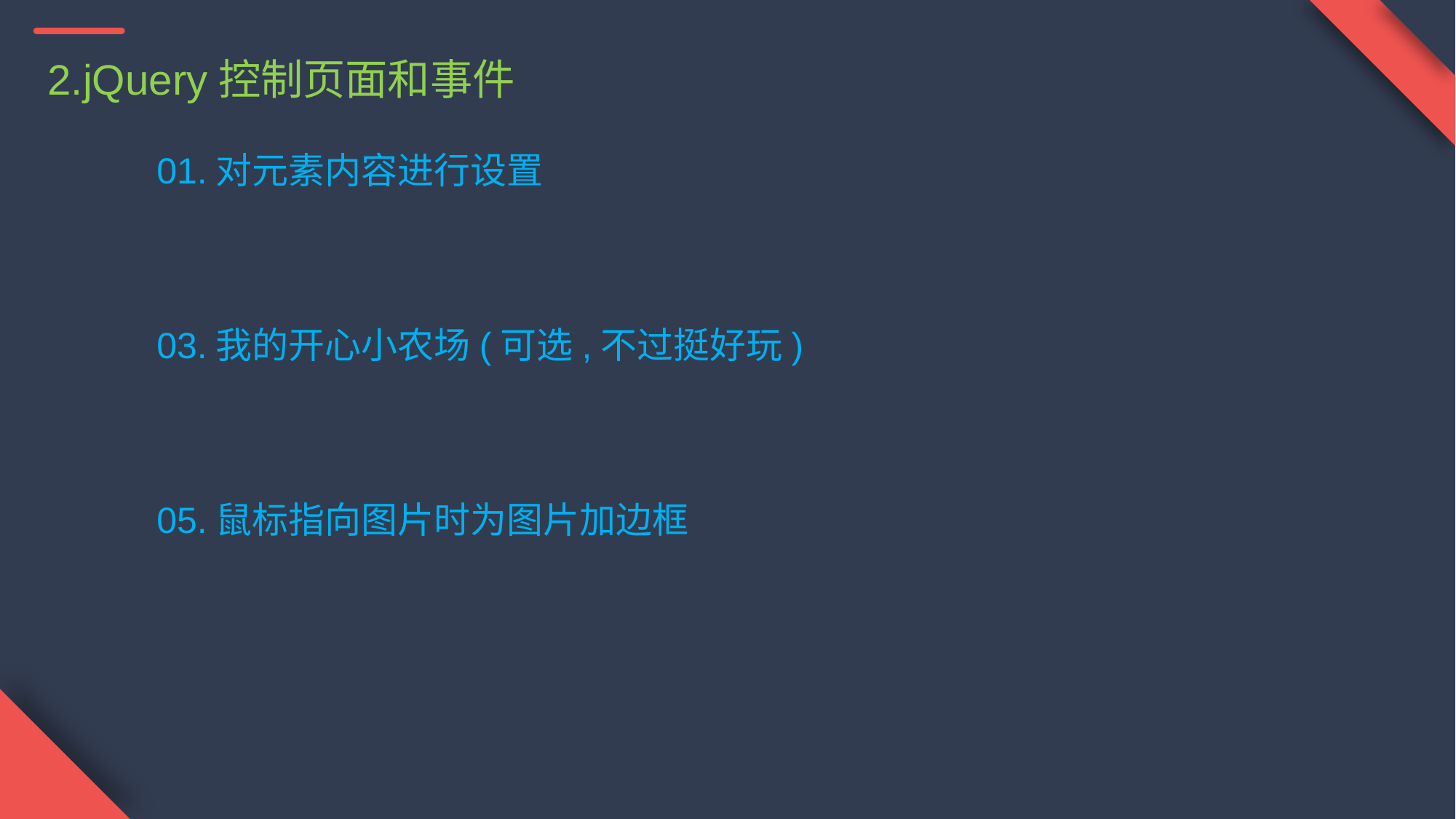

2.jQuery控制页面和事件

	01.对元素内容进行设置

	03.我的开心小农场(可选,不过挺好玩)

	05.鼠标指向图片时为图片加边框